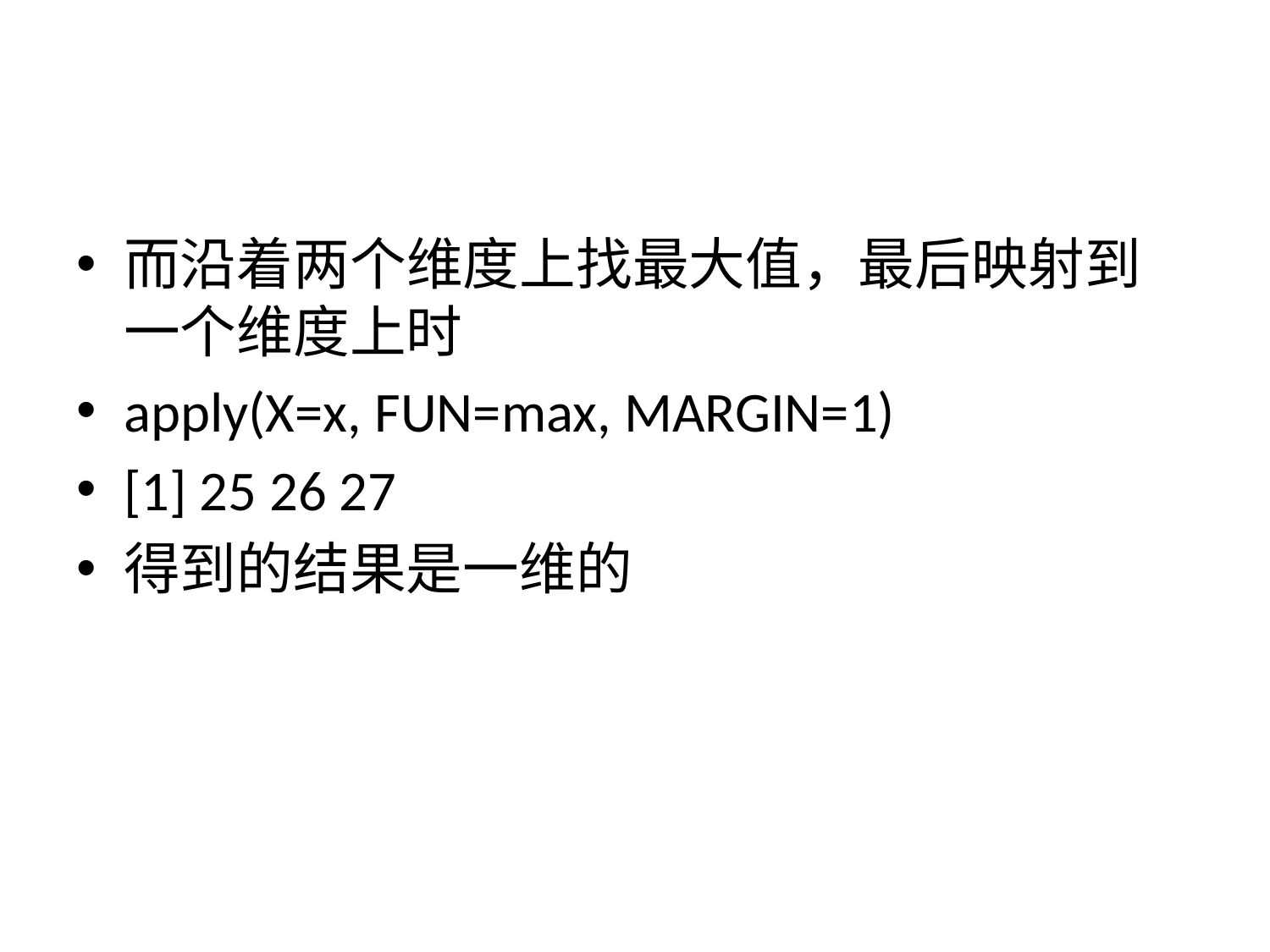

#
而沿着两个维度上找最大值，最后映射到一个维度上时
apply(X=x, FUN=max, MARGIN=1)
[1] 25 26 27
得到的结果是一维的